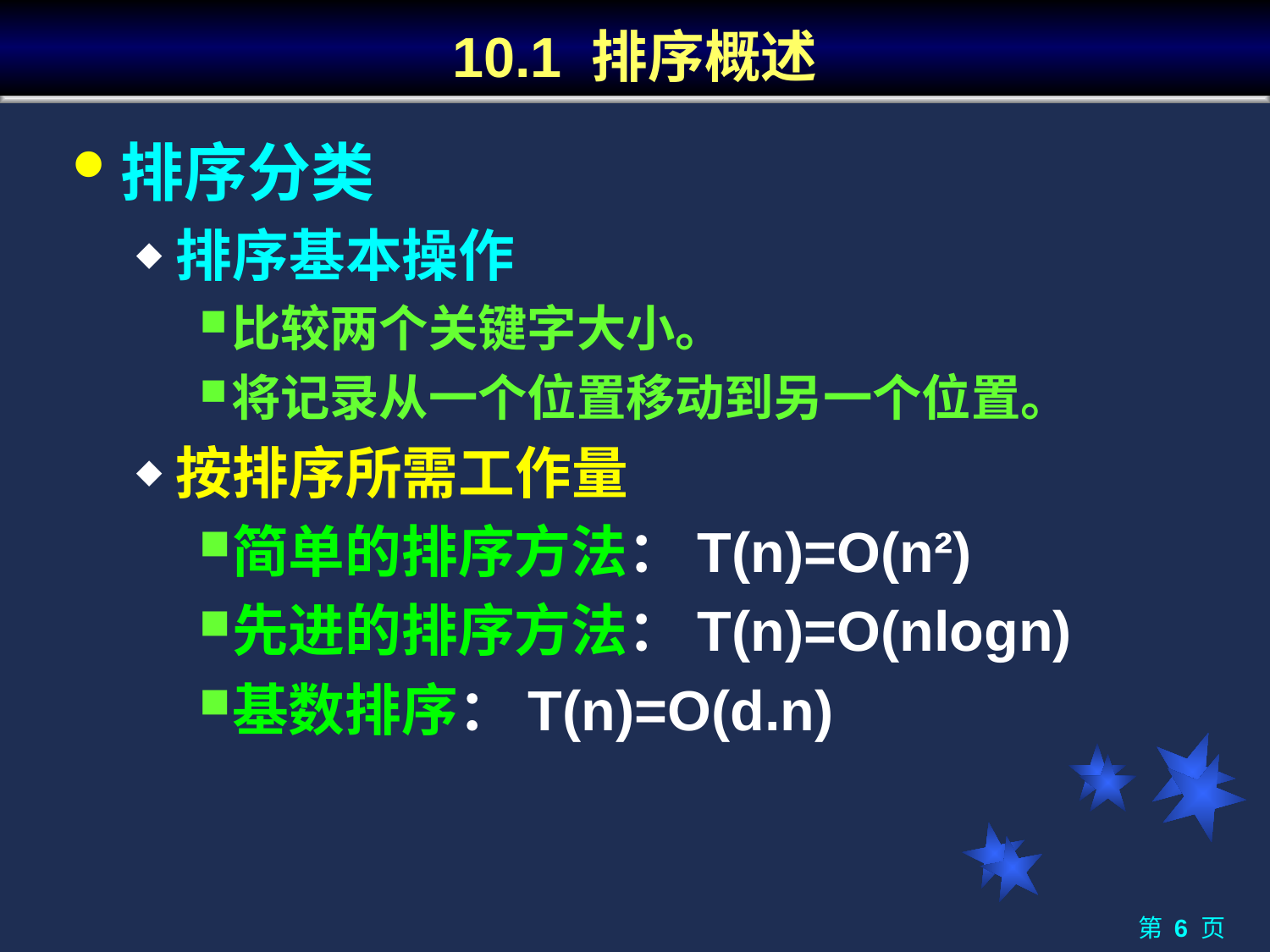

# 10.1 排序概述
排序分类
排序基本操作
比较两个关键字大小。
将记录从一个位置移动到另一个位置。
按排序所需工作量
简单的排序方法：T(n)=O(n²)
先进的排序方法：T(n)=O(nlogn)
基数排序：T(n)=O(d.n)

第 6 页